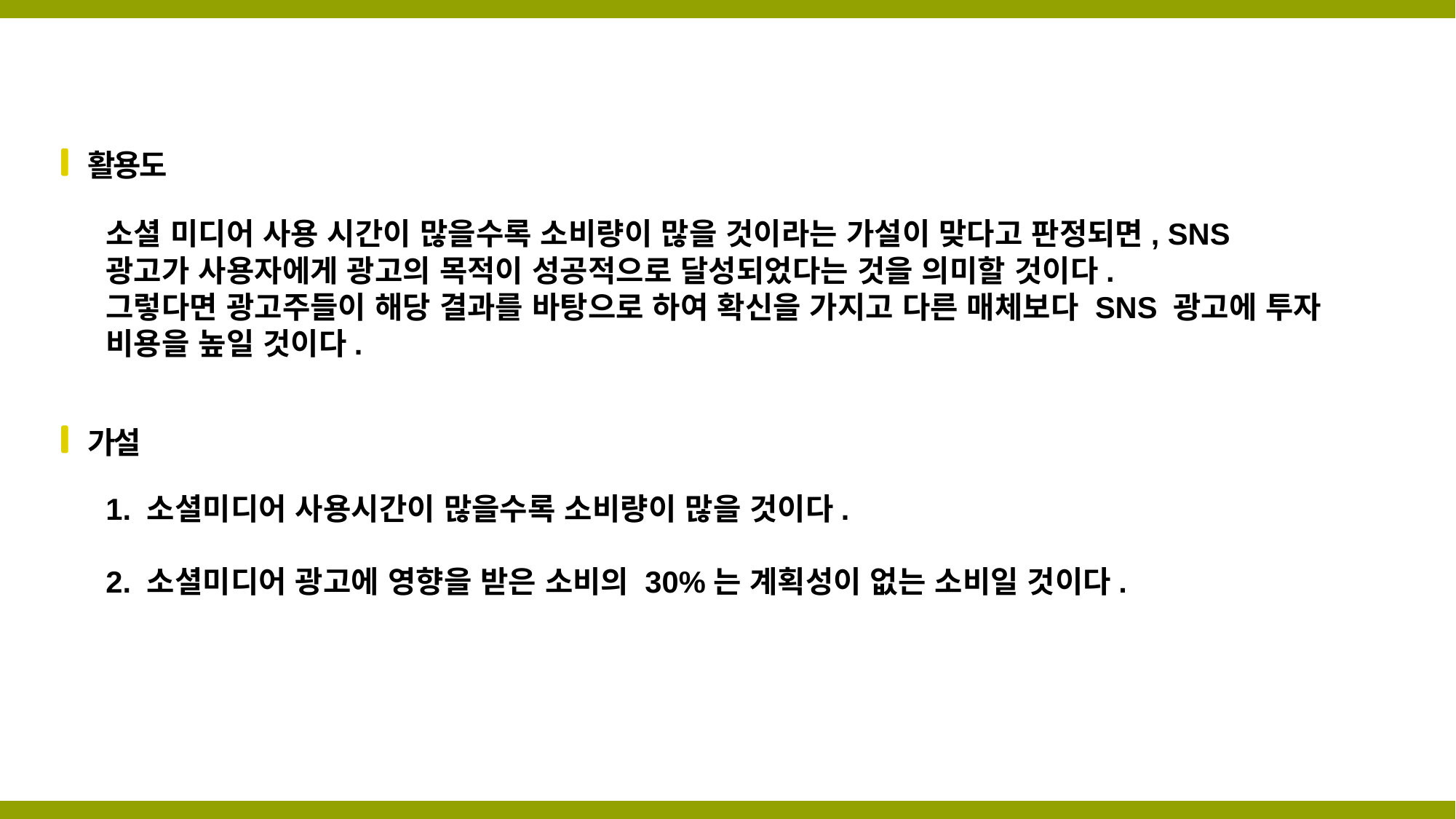

활용도

소셜 미디어 사용 시간이 많을수록 소비량이 많을 것이라는 가설이 맞다고 판정되면, SNS
광고가 사용자에게 광고의 목적이 성공적으로 달성되었다는 것을 의미할 것이다.
그렇다면 광고주들이 해당 결과를 바탕으로 하여 확신을 가지고 다른 매체보다 SNS 광고에 투자 비용을 높일 것이다.
가설

1. 소셜미디어 사용시간이 많을수록 소비량이 많을 것이다.

2. 소셜미디어 광고에 영향을 받은 소비의 30%는 계획성이 없는 소비일 것이다.